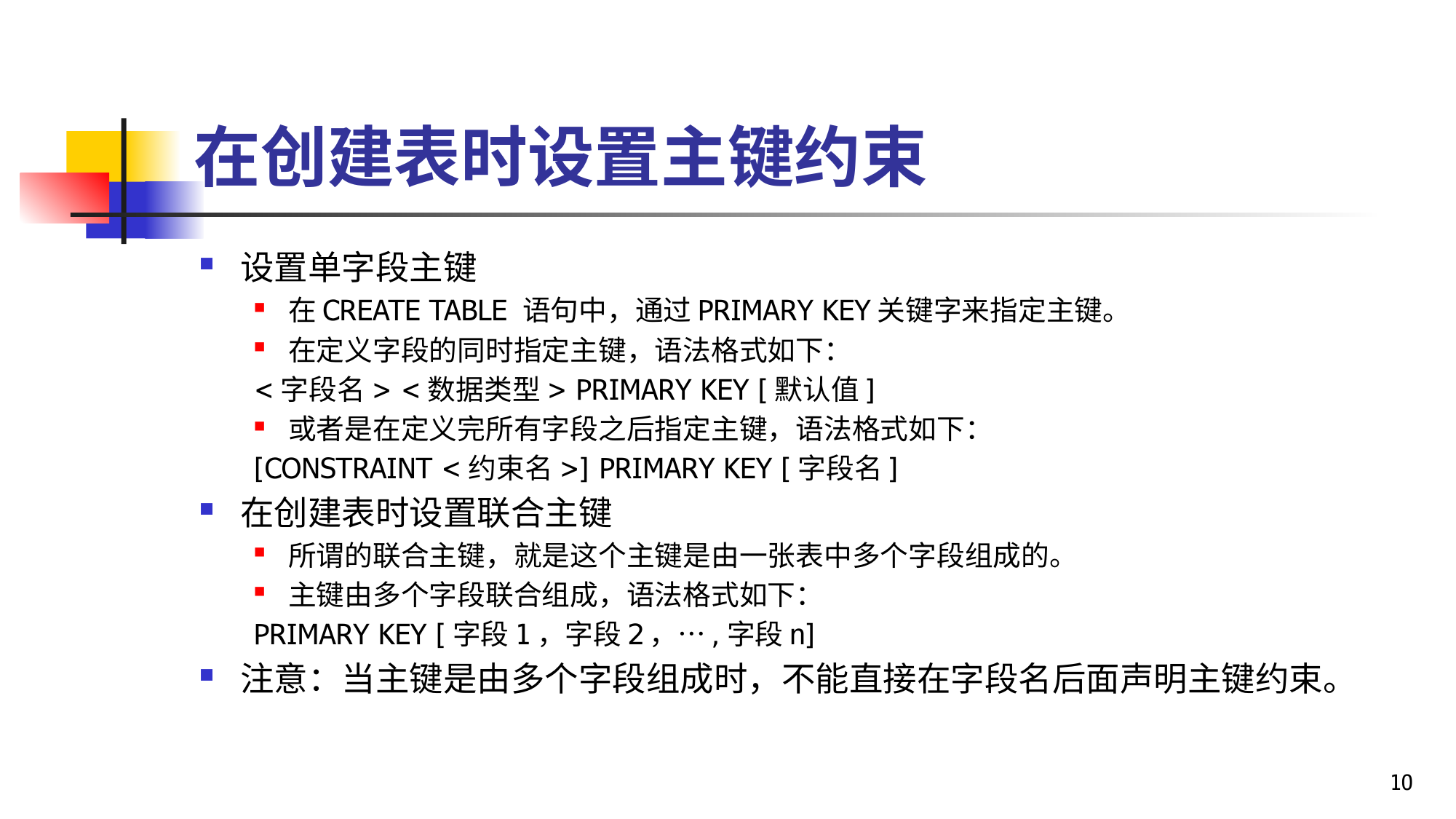

# 在创建表时设置主键约束
设置单字段主键
在CREATE TABLE 语句中，通过PRIMARY KEY关键字来指定主键。
在定义字段的同时指定主键，语法格式如下：
<字段名> <数据类型> PRIMARY KEY [默认值]
或者是在定义完所有字段之后指定主键，语法格式如下：
[CONSTRAINT <约束名>] PRIMARY KEY [字段名]
在创建表时设置联合主键
所谓的联合主键，就是这个主键是由一张表中多个字段组成的。
主键由多个字段联合组成，语法格式如下：
PRIMARY KEY [字段1，字段2，…,字段n]
注意：当主键是由多个字段组成时，不能直接在字段名后面声明主键约束。

10